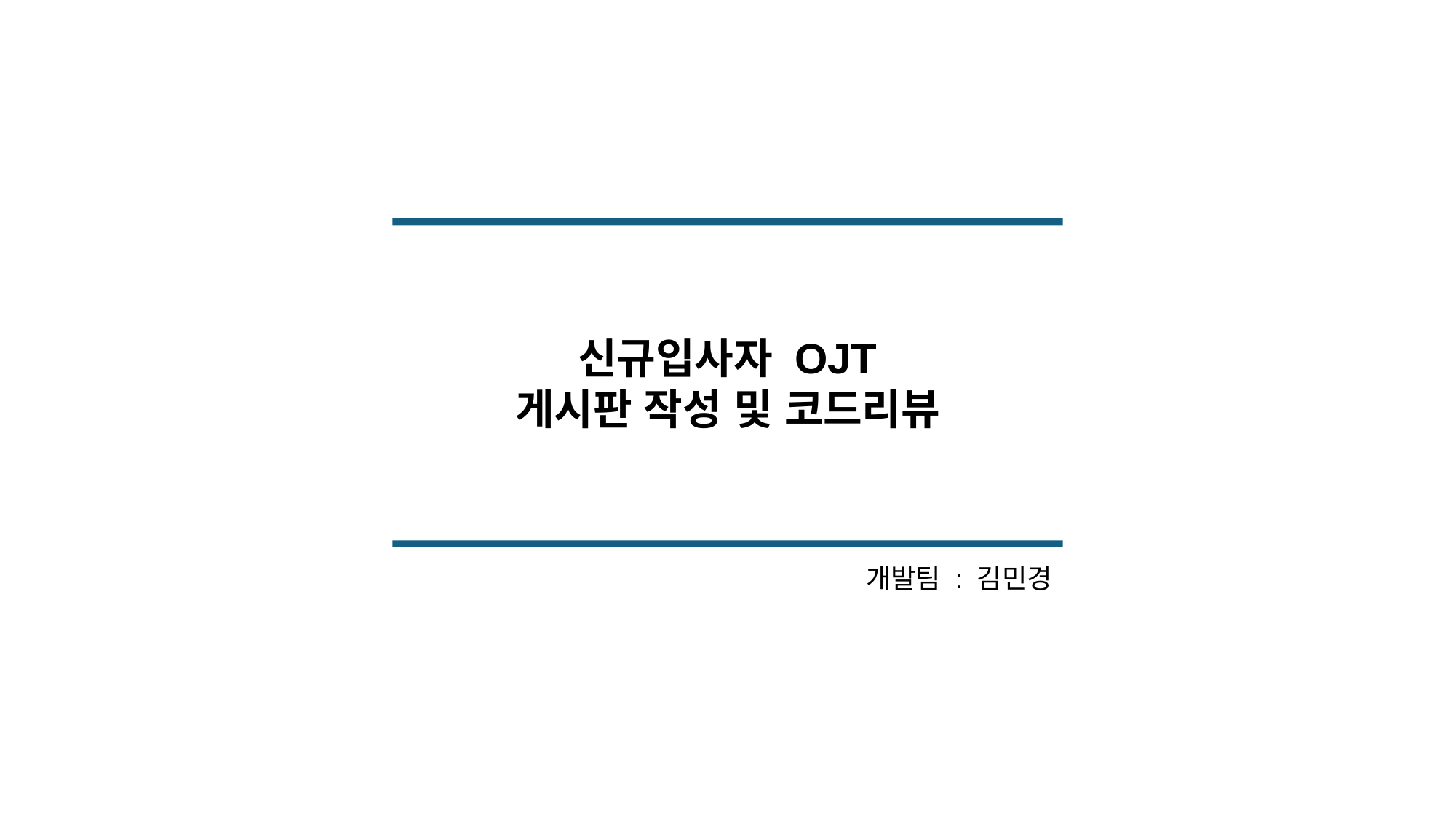

신규입사자 OJT
게시판 작성 및 코드리뷰

개발팀 : 김민경